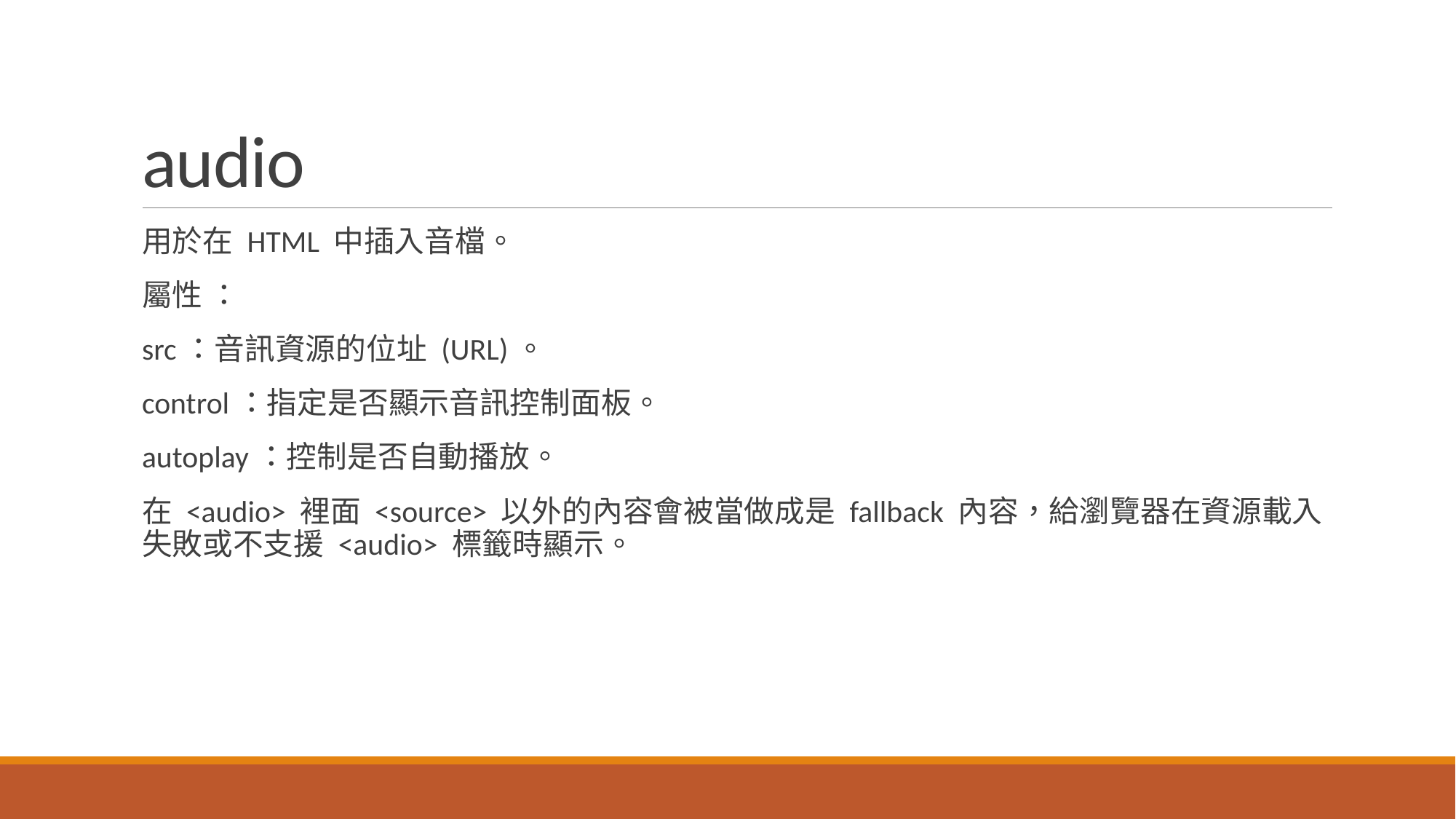

# audio
用於在 HTML 中插入音檔。
屬性 ：
src：音訊資源的位址 (URL)。
control：指定是否顯示音訊控制面板。
autoplay：控制是否自動播放。
在 <audio> 裡面 <source> 以外的內容會被當做成是 fallback 內容，給瀏覽器在資源載入失敗或不支援 <audio> 標籤時顯示。